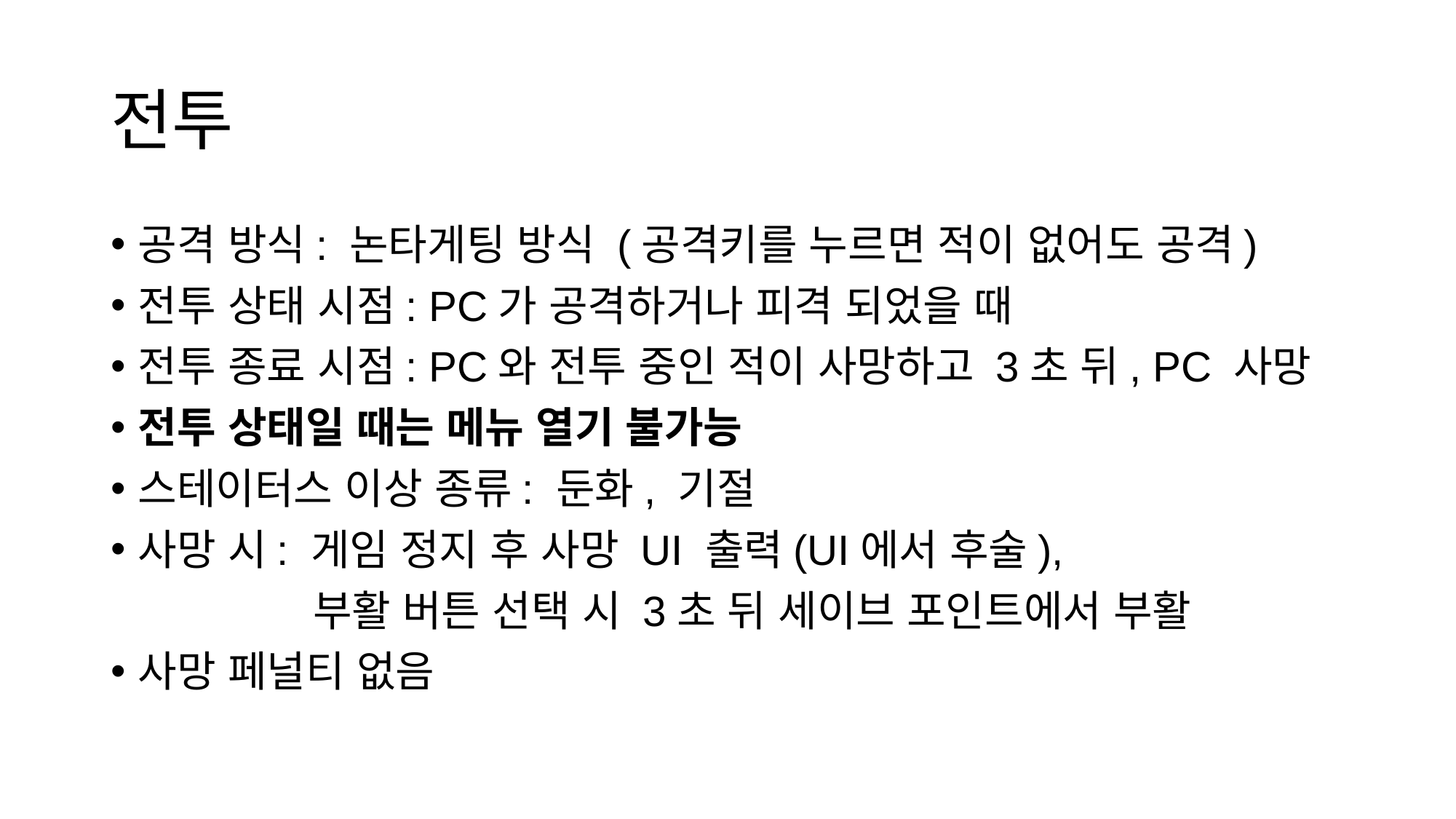

# 전투
공격 방식: 논타게팅 방식 (공격키를 누르면 적이 없어도 공격)
전투 상태 시점: PC가 공격하거나 피격 되었을 때
전투 종료 시점: PC와 전투 중인 적이 사망하고 3초 뒤, PC 사망
전투 상태일 때는 메뉴 열기 불가능
스테이터스 이상 종류: 둔화, 기절
사망 시: 게임 정지 후 사망 UI 출력(UI에서 후술),
	       부활 버튼 선택 시 3초 뒤 세이브 포인트에서 부활
사망 페널티 없음